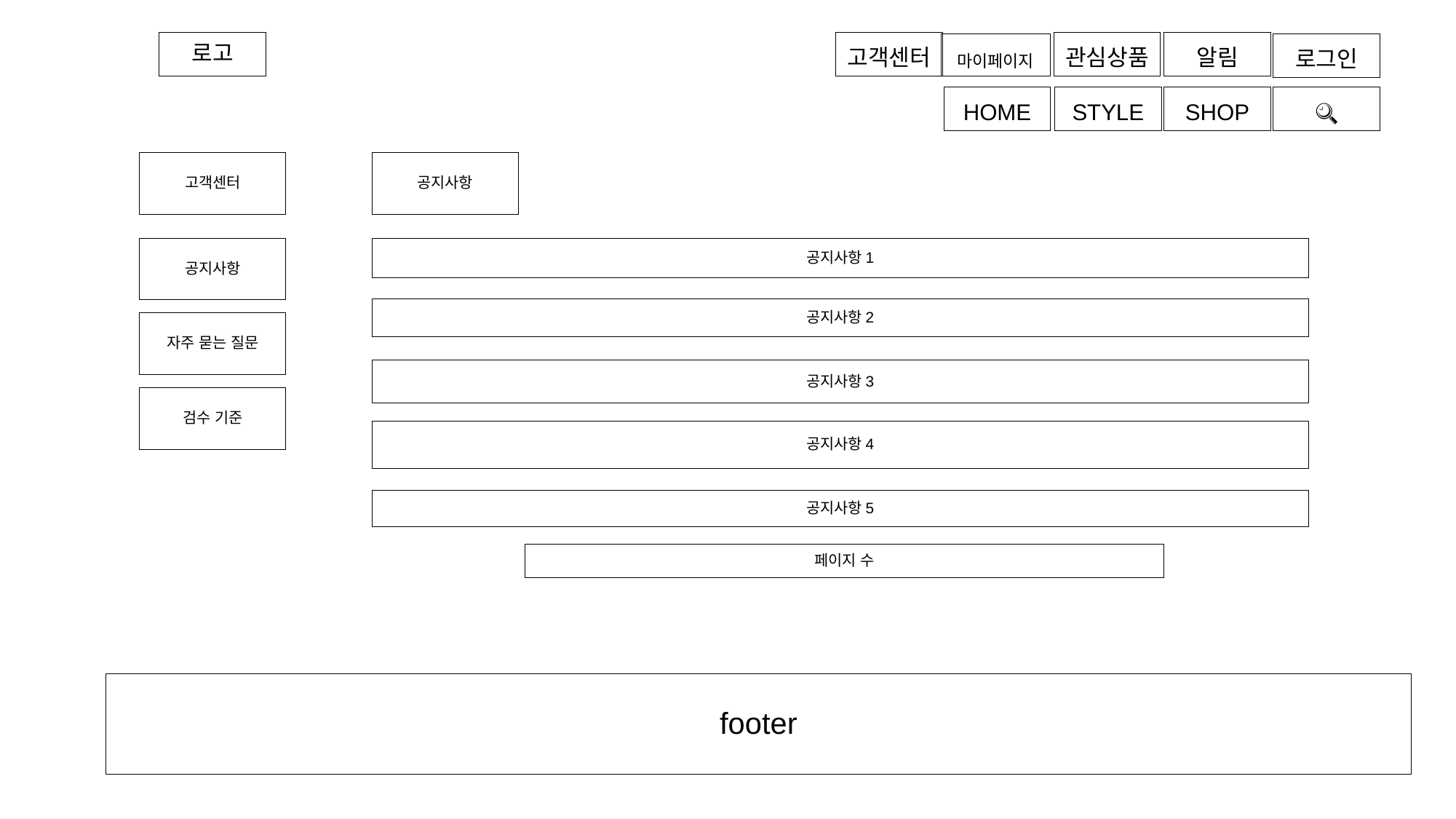

로고
고객센터
관심상품
알림
마이페이지
로그인
HOME
STYLE
SHOP
🔍
고객센터
공지사항
공지사항
공지사항1
공지사항2
자주 묻는 질문
공지사항3
검수 기준
공지사항4
공지사항5
페이지 수
footer